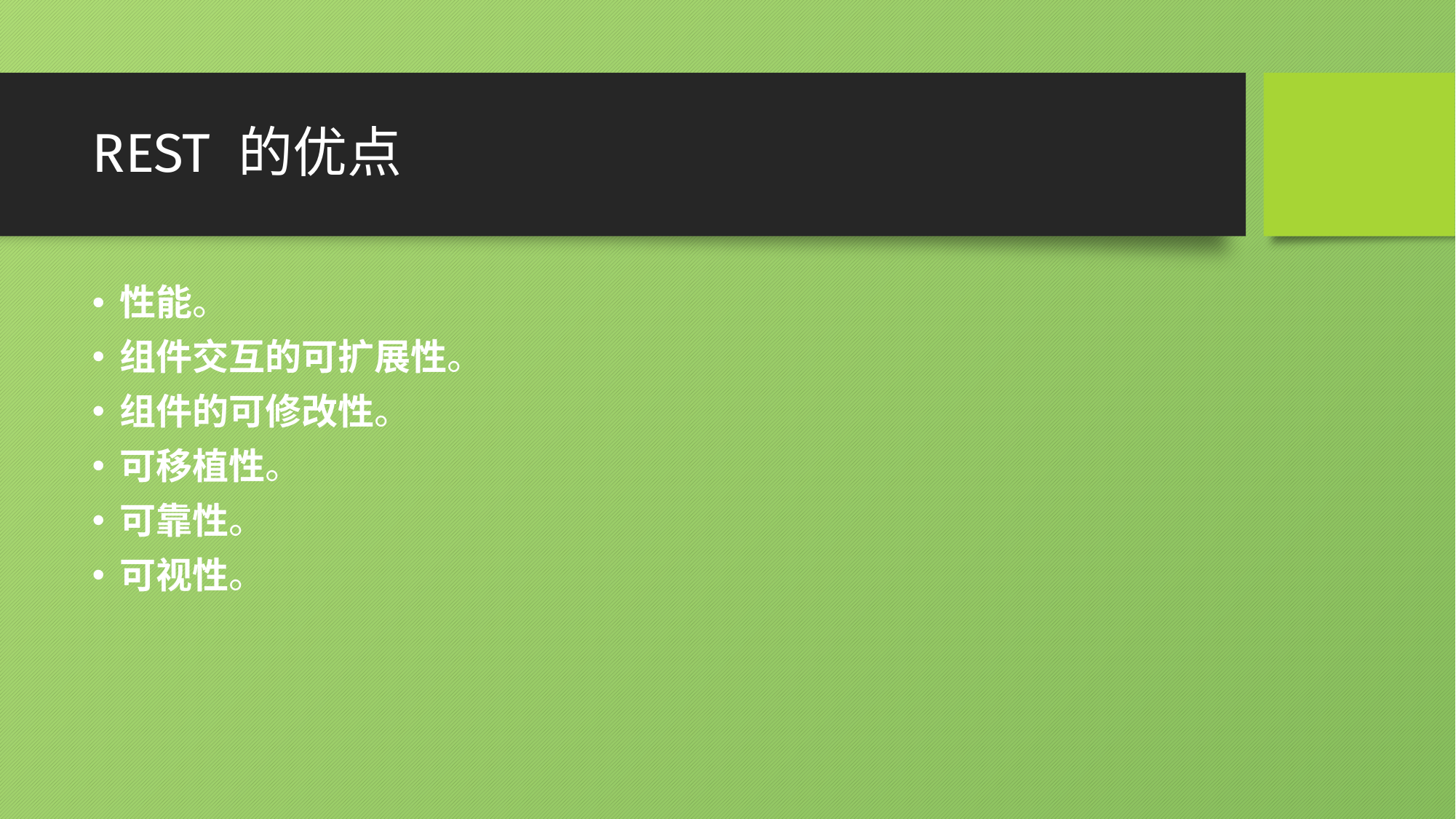

# REST 的优点
性能。
组件交互的可扩展性。
组件的可修改性。
可移植性。
可靠性。
可视性。